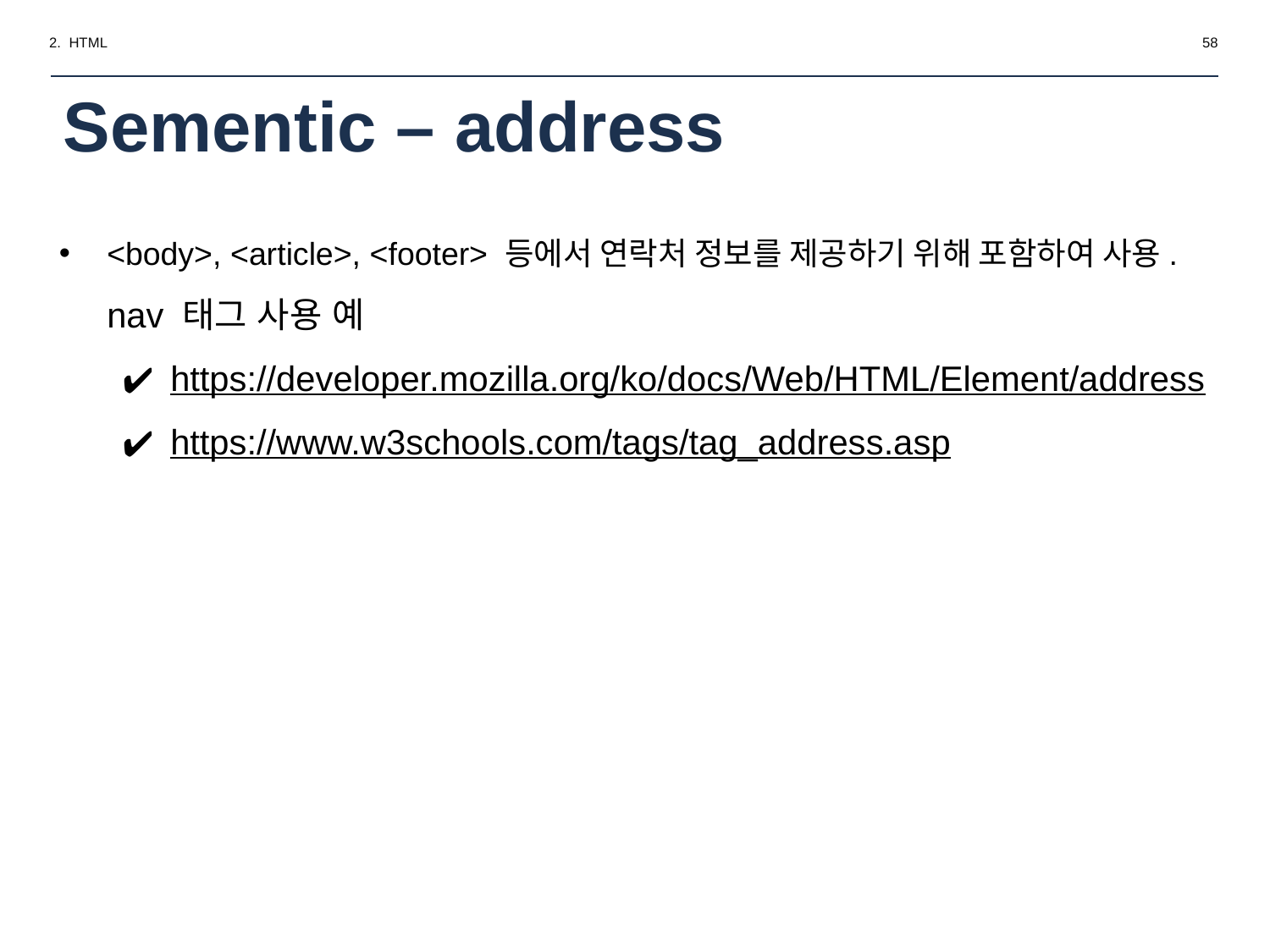

2.  HTML
58
# Sementic – address
<body>, <article>, <footer> 등에서 연락처 정보를 제공하기 위해 포함하여 사용.
nav 태그 사용 예
https://developer.mozilla.org/ko/docs/Web/HTML/Element/address
https://www.w3schools.com/tags/tag_address.asp